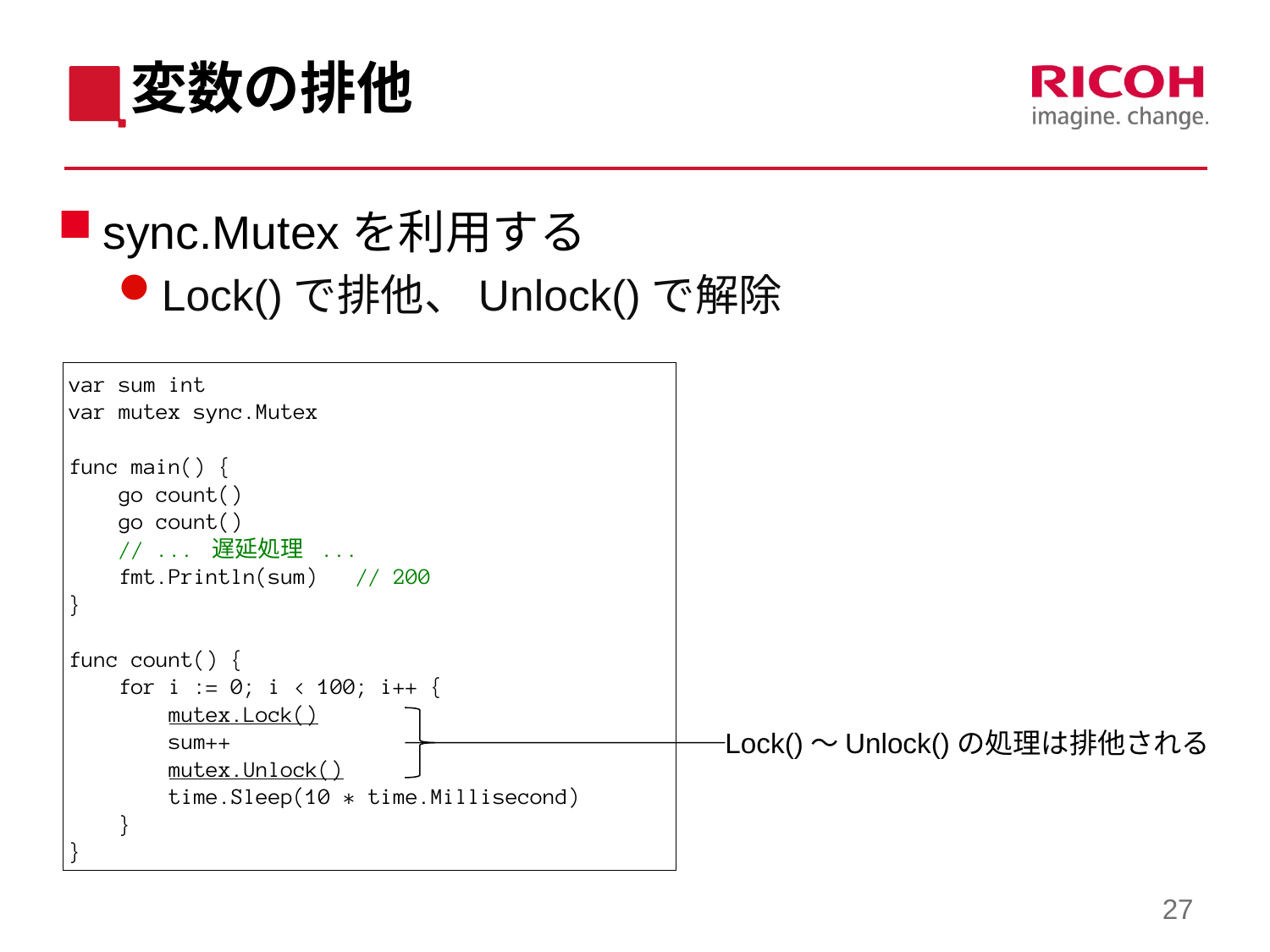

# 変数の排他
sync.Mutexを利用する
Lock()で排他、Unlock()で解除
var sum int
var mutex sync.Mutex

func main() {
    go count()
    go count()
    // ... 遅延処理 ...
    fmt.Println(sum)   // 200
}

func count() {
    for i := 0; i < 100; i++ {
        mutex.Lock()
        sum++
        mutex.Unlock()
        time.Sleep(10 * time.Millisecond)
    }
}

Lock()～Unlock()の処理は排他される
27